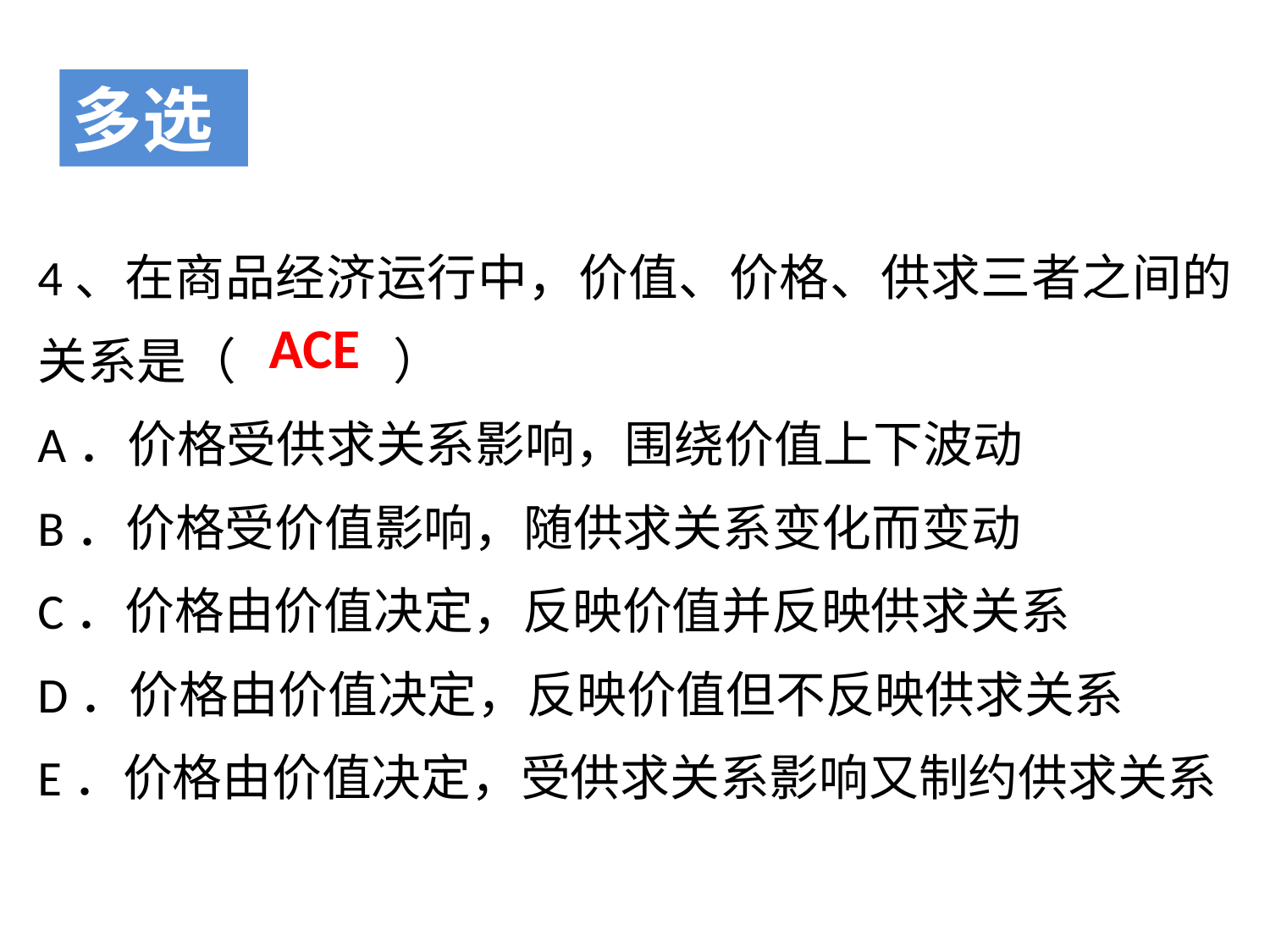

多选
4、在商品经济运行中，价值、价格、供求三者之间的关系是（              ）
A．价格受供求关系影响，围绕价值上下波动
B．价格受价值影响，随供求关系变化而变动
C．价格由价值决定，反映价值并反映供求关系
D．价格由价值决定，反映价值但不反映供求关系
E．价格由价值决定，受供求关系影响又制约供求关系
ACE